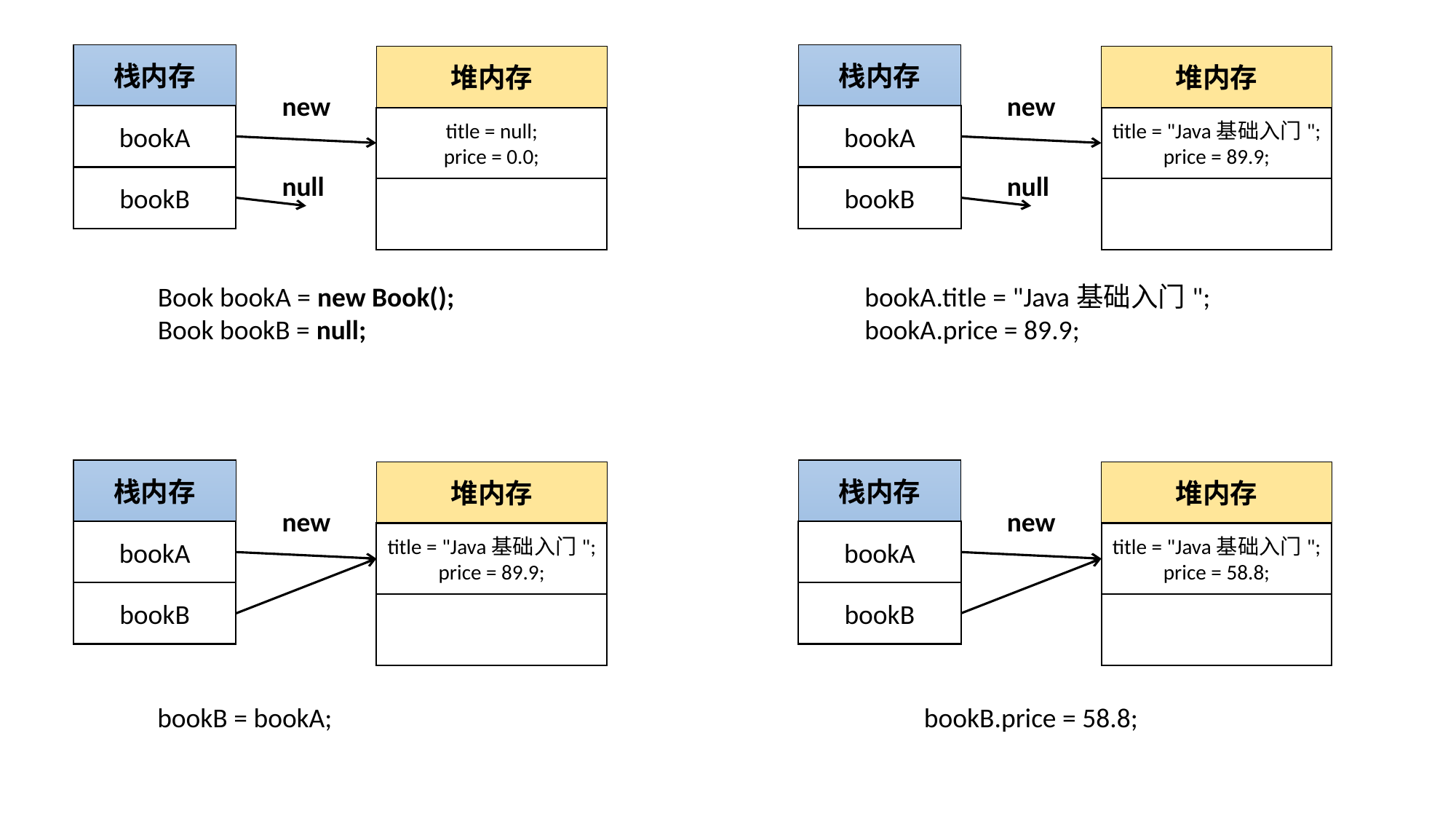

栈内存
栈内存
堆内存
堆内存
new
new
bookA
bookA
title = null;
price = 0.0;
title = "Java基础入门";
price = 89.9;
null
null
bookB
bookB

Book bookA = new Book();
Book bookB = null;
bookA.title = "Java基础入门";
bookA.price = 89.9;
栈内存
栈内存
堆内存
堆内存
new
new
bookA
bookA
title = "Java基础入门";
price = 89.9;
title = "Java基础入门";
price = 58.8;
bookB
bookB

bookB = bookA;
bookB.price = 58.8;